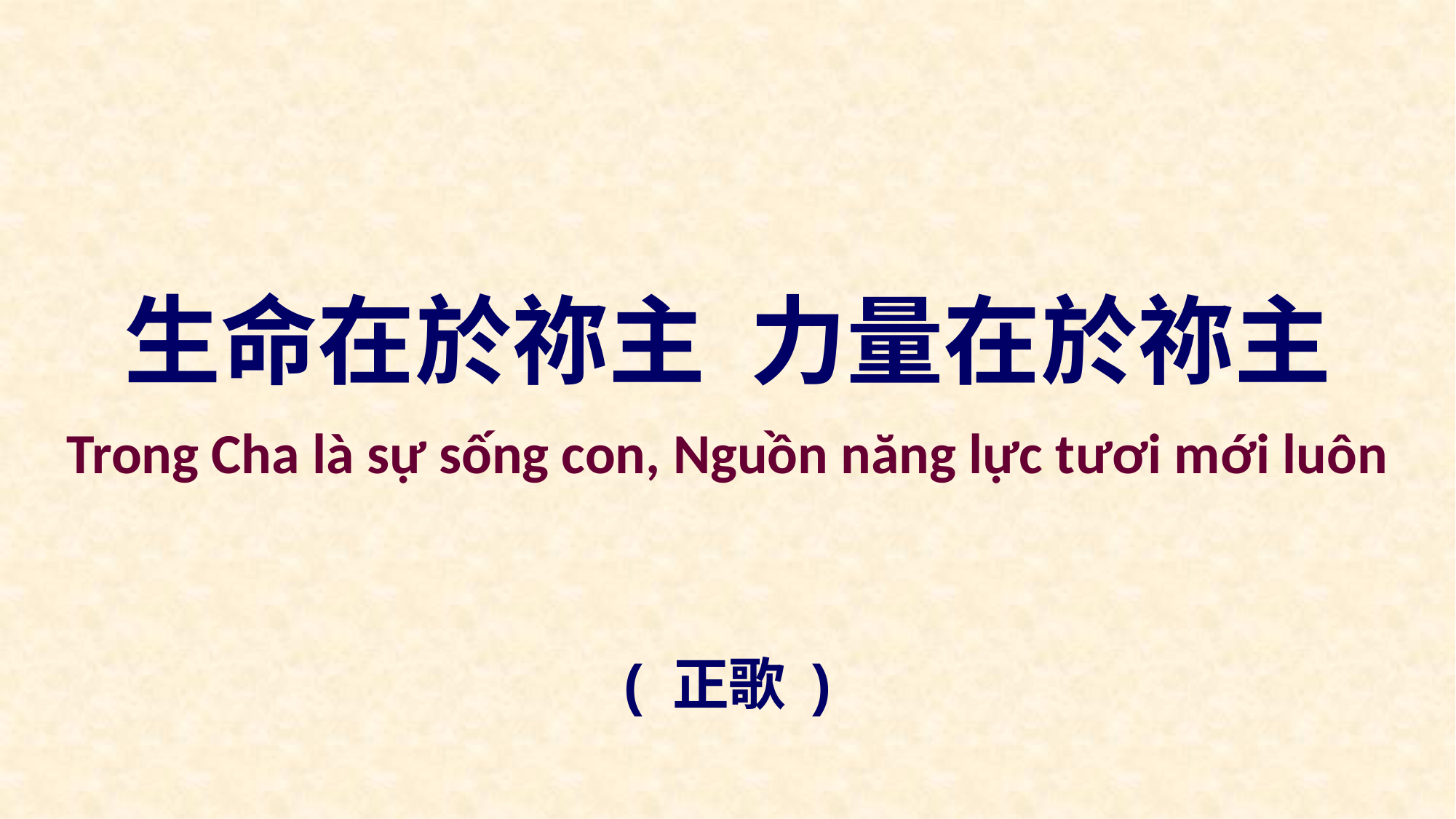

生命在於祢主  力量在於祢主
Trong Cha là sự sống con, Nguồn năng lực tươi mới luôn
( 正歌 )